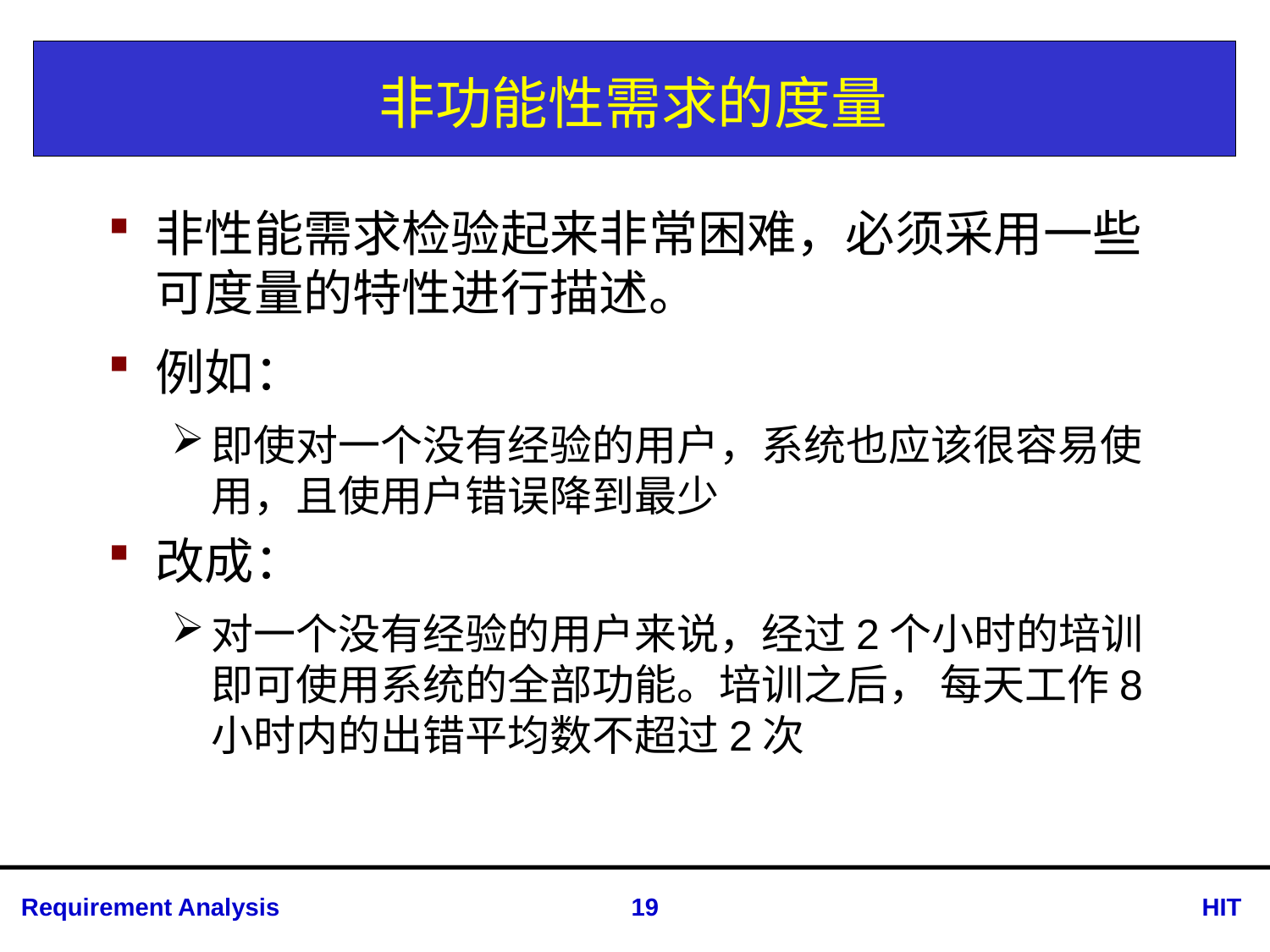

# 非功能性需求的度量
非性能需求检验起来非常困难，必须采用一些可度量的特性进行描述。
例如：
即使对一个没有经验的用户，系统也应该很容易使用，且使用户错误降到最少
改成：
对一个没有经验的用户来说，经过2个小时的培训即可使用系统的全部功能。培训之后， 每天工作8小时内的出错平均数不超过2次